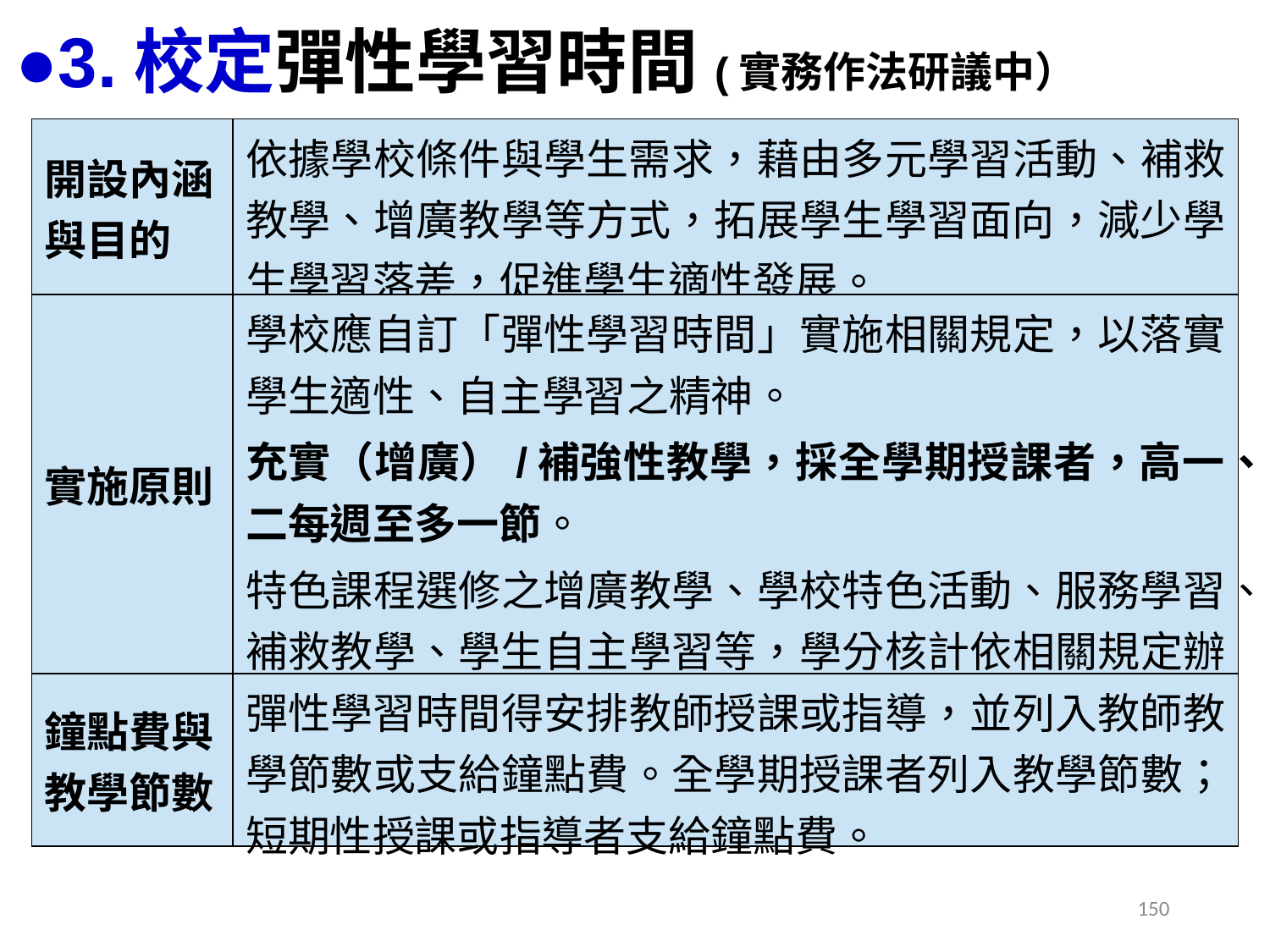

●3.校定彈性學習時間(實務作法研議中）
| 開設內涵與目的 | 依據學校條件與學生需求，藉由多元學習活動、補救教學、增廣教學等方式，拓展學生學習面向，減少學生學習落差，促進學生適性發展。 |
| --- | --- |
| 實施原則 | 學校應自訂「彈性學習時間」實施相關規定，以落實學生適性、自主學習之精神。 充實（增廣）/補強性教學，採全學期授課者，高一、二每週至多一節。 特色課程選修之增廣教學、學校特色活動、服務學習、補救教學、學生自主學習等，學分核計依相關規定辦理。 |
| 鐘點費與教學節數 | 彈性學習時間得安排教師授課或指導，並列入教師教學節數或支給鐘點費。全學期授課者列入教學節數；短期性授課或指導者支給鐘點費。 |
150